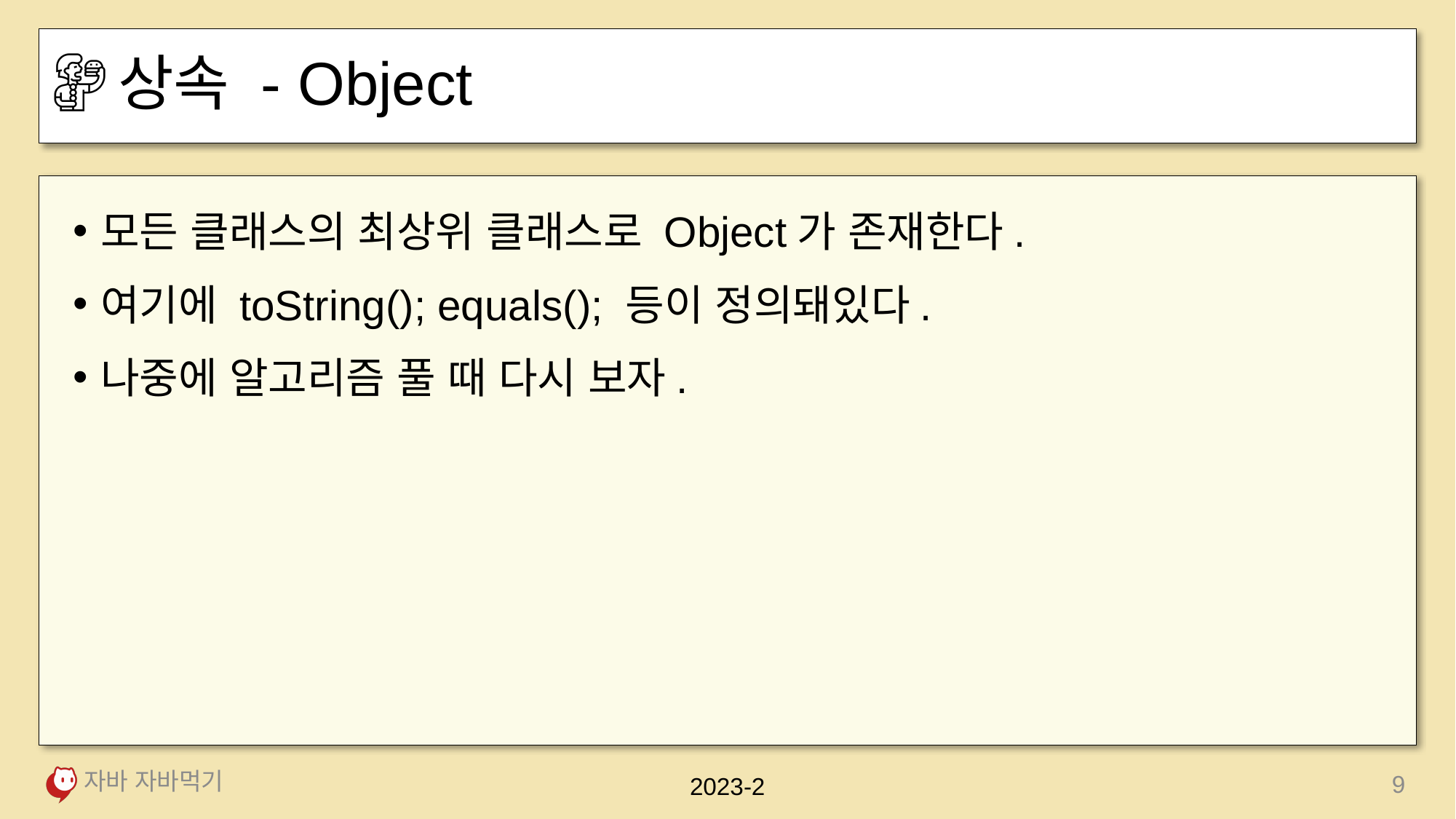

# 상속 - Object
모든 클래스의 최상위 클래스로 Object가 존재한다.
여기에 toString(); equals(); 등이 정의돼있다.
나중에 알고리즘 풀 때 다시 보자.

자바 자바먹기
9